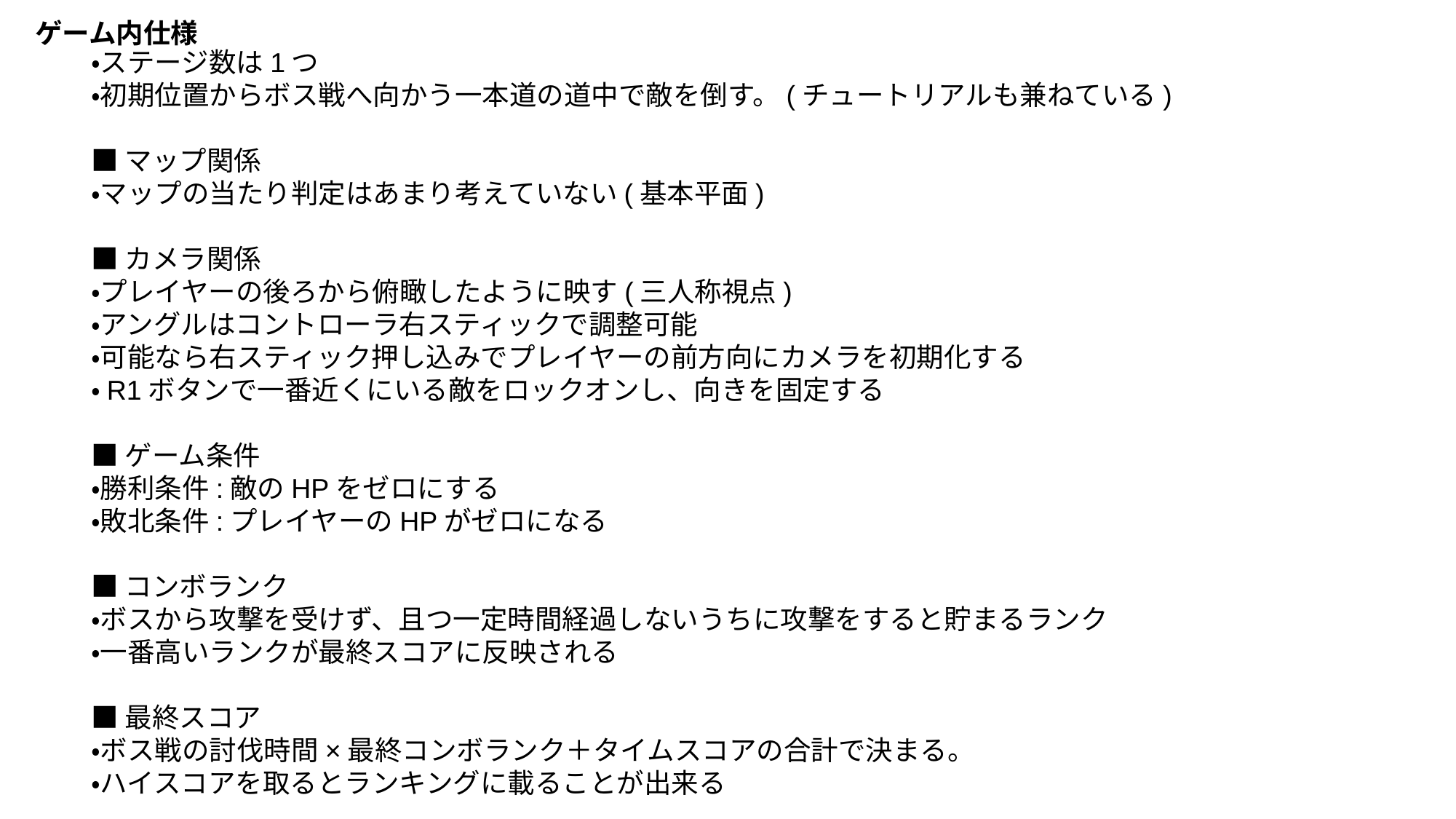

ゲーム内仕様
・ステージ数は1つ
・初期位置からボス戦へ向かう一本道の道中で敵を倒す。(チュートリアルも兼ねている)

■マップ関係
・マップの当たり判定はあまり考えていない(基本平面)

■カメラ関係
・プレイヤーの後ろから俯瞰したように映す(三人称視点)
・アングルはコントローラ右スティックで調整可能
・可能なら右スティック押し込みでプレイヤーの前方向にカメラを初期化する
・R1ボタンで一番近くにいる敵をロックオンし、向きを固定する

■ゲーム条件
・勝利条件:敵のHPをゼロにする
・敗北条件:プレイヤーのHPがゼロになる

■コンボランク
・ボスから攻撃を受けず、且つ一定時間経過しないうちに攻撃をすると貯まるランク
・一番高いランクが最終スコアに反映される

■最終スコア
・ボス戦の討伐時間×最終コンボランク＋タイムスコアの合計で決まる。
・ハイスコアを取るとランキングに載ることが出来る